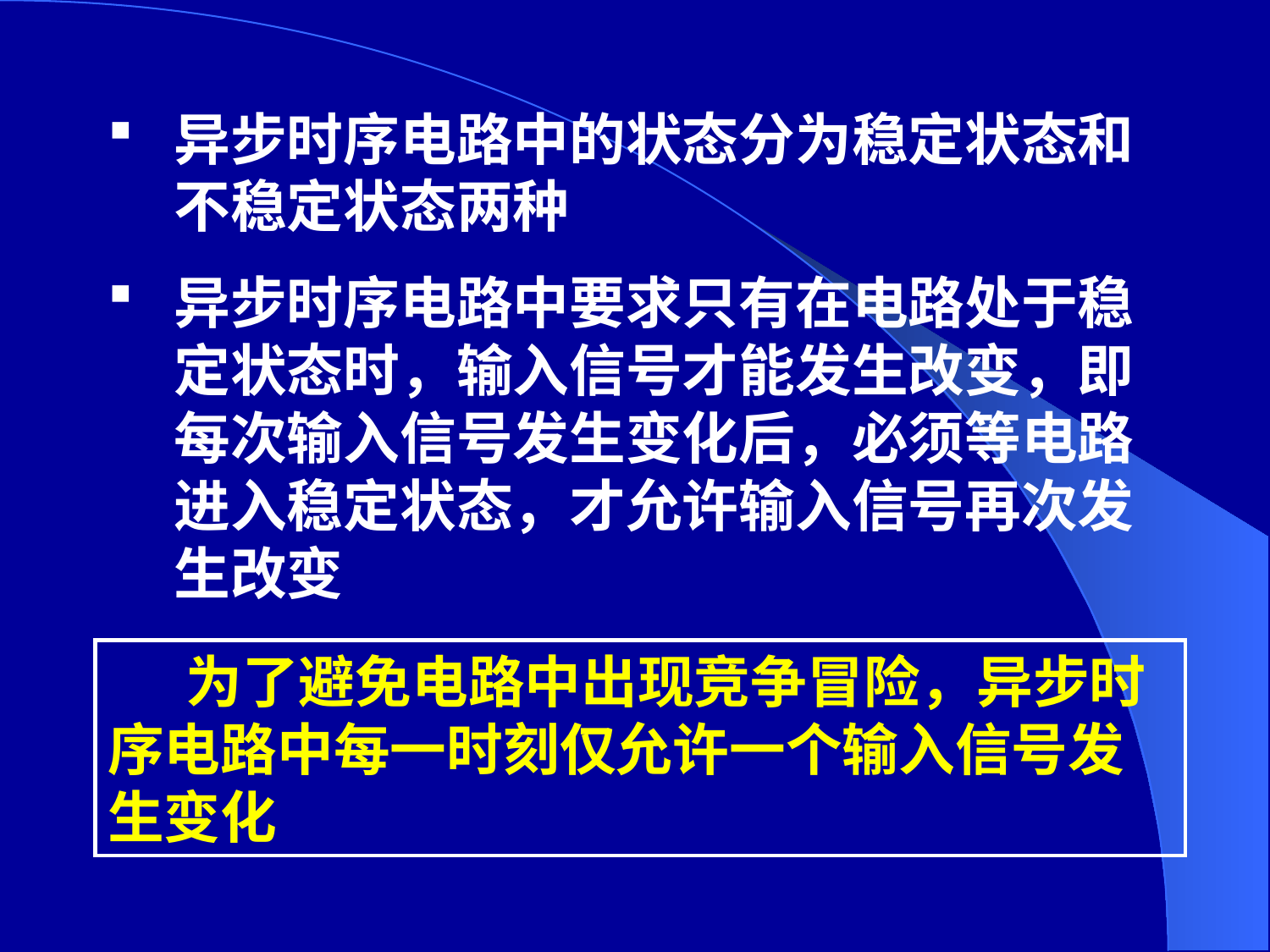

异步时序电路中的状态分为稳定状态和不稳定状态两种
异步时序电路中要求只有在电路处于稳定状态时，输入信号才能发生改变，即每次输入信号发生变化后，必须等电路进入稳定状态，才允许输入信号再次发生改变
     为了避免电路中出现竞争冒险，异步时序电路中每一时刻仅允许一个输入信号发生变化